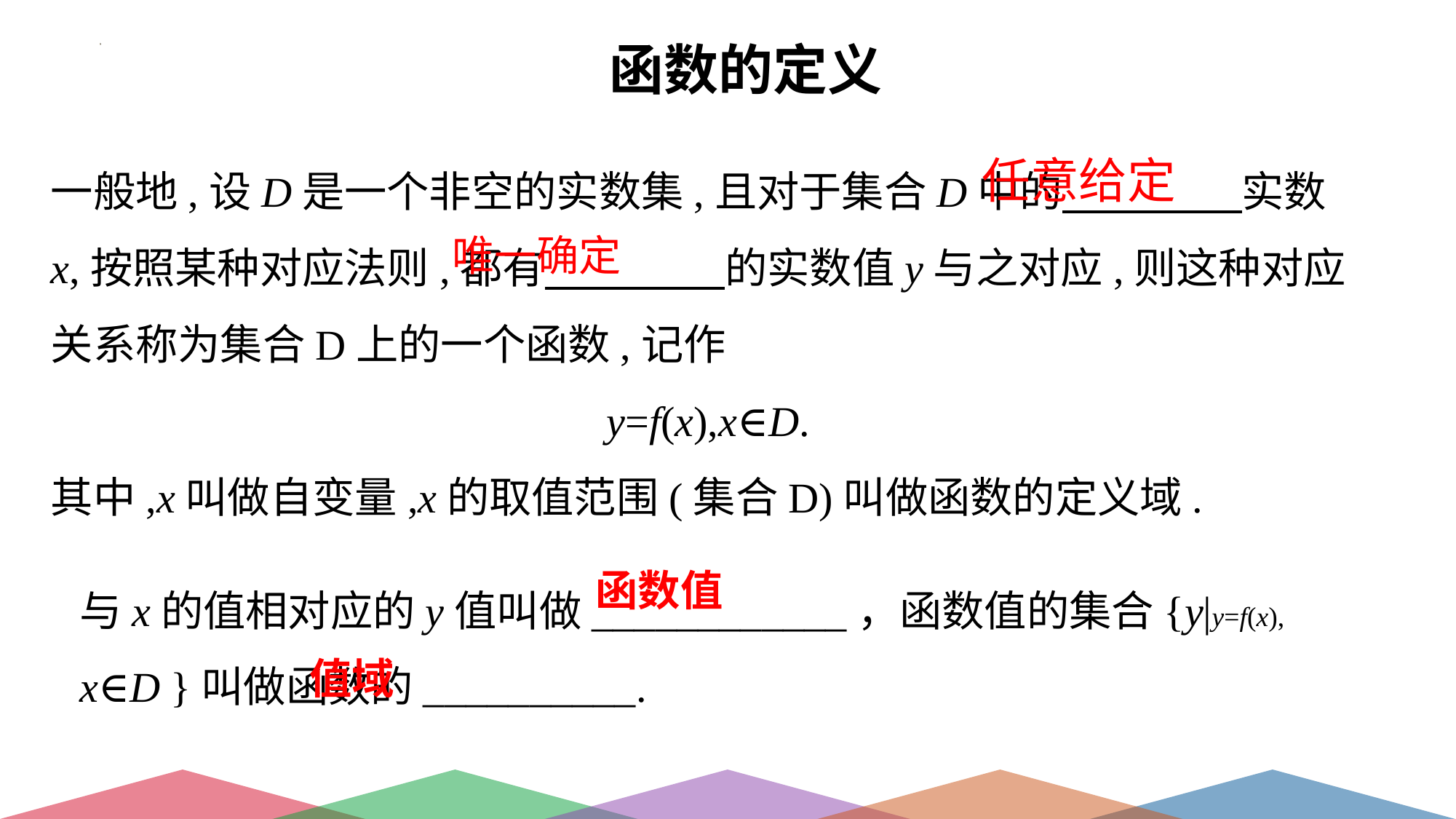

函数的定义
一般地,设D是一个非空的实数集,且对于集合D中的                   实数x,按照某种对应法则,都有                   的实数值y与之对应,则这种对应关系称为集合D上的一个函数,记作
y=f(x),x∈D.
其中,x叫做自变量,x的取值范围(集合D)叫做函数的定义域.
任意给定
唯一确定
与x的值相对应的y值叫做____________，函数值的集合{y|y=f(x), x∈D }叫做函数的__________.
函数值
值域